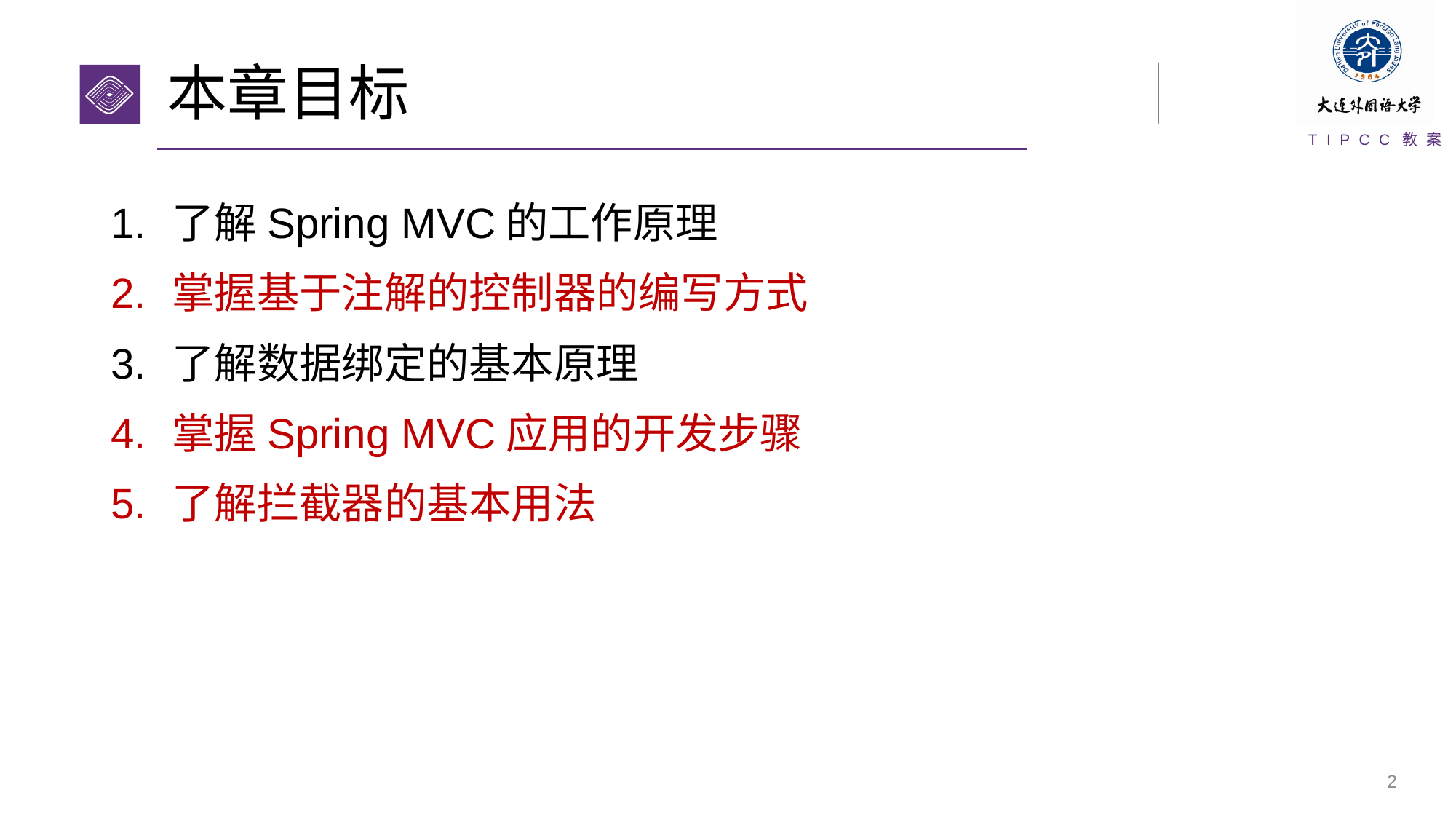

# 本章目标
了解Spring MVC的工作原理
掌握基于注解的控制器的编写方式
了解数据绑定的基本原理
掌握Spring MVC应用的开发步骤
了解拦截器的基本用法
2